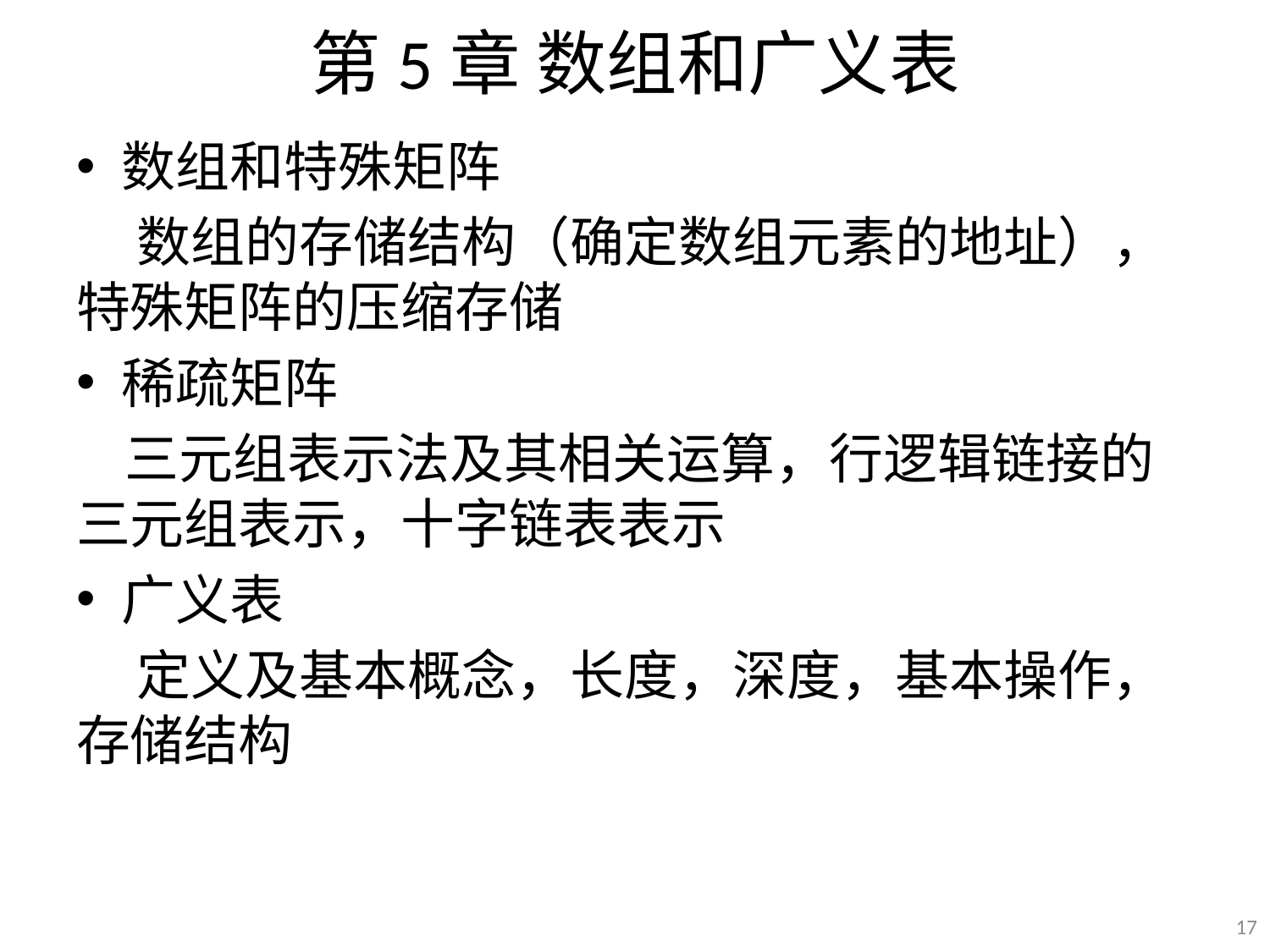

# 第5章 数组和广义表
数组和特殊矩阵
    数组的存储结构（确定数组元素的地址），特殊矩阵的压缩存储
稀疏矩阵
   三元组表示法及其相关运算，行逻辑链接的三元组表示，十字链表表示
广义表
    定义及基本概念，长度，深度，基本操作，存储结构

17